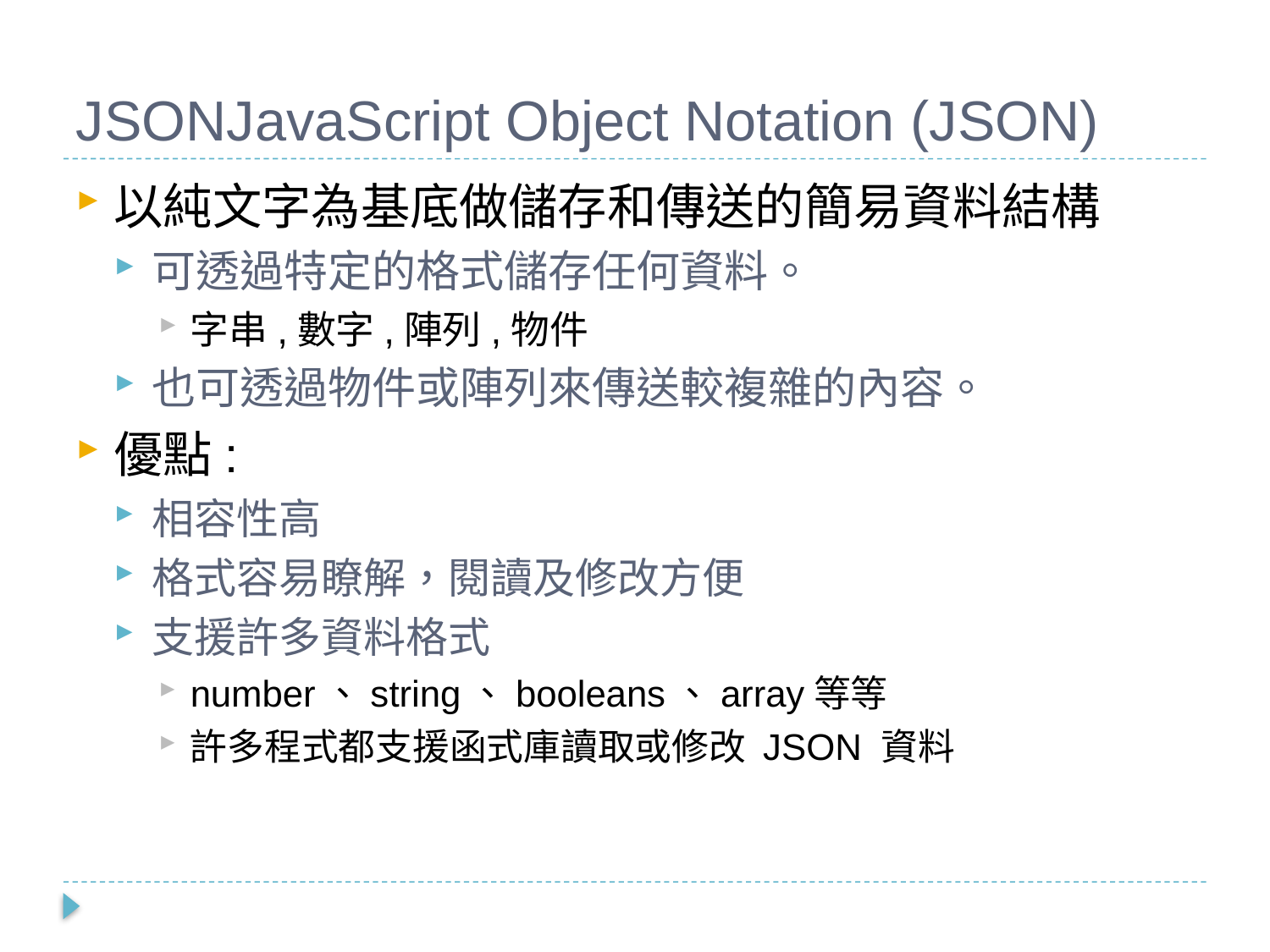

# JSONJavaScript Object Notation (JSON)
以純文字為基底做儲存和傳送的簡易資料結構
可透過特定的格式儲存任何資料。
字串,數字,陣列,物件
也可透過物件或陣列來傳送較複雜的內容。
優點:
相容性高
格式容易瞭解，閱讀及修改方便
支援許多資料格式
number、string、booleans、array等等
許多程式都支援函式庫讀取或修改 JSON 資料